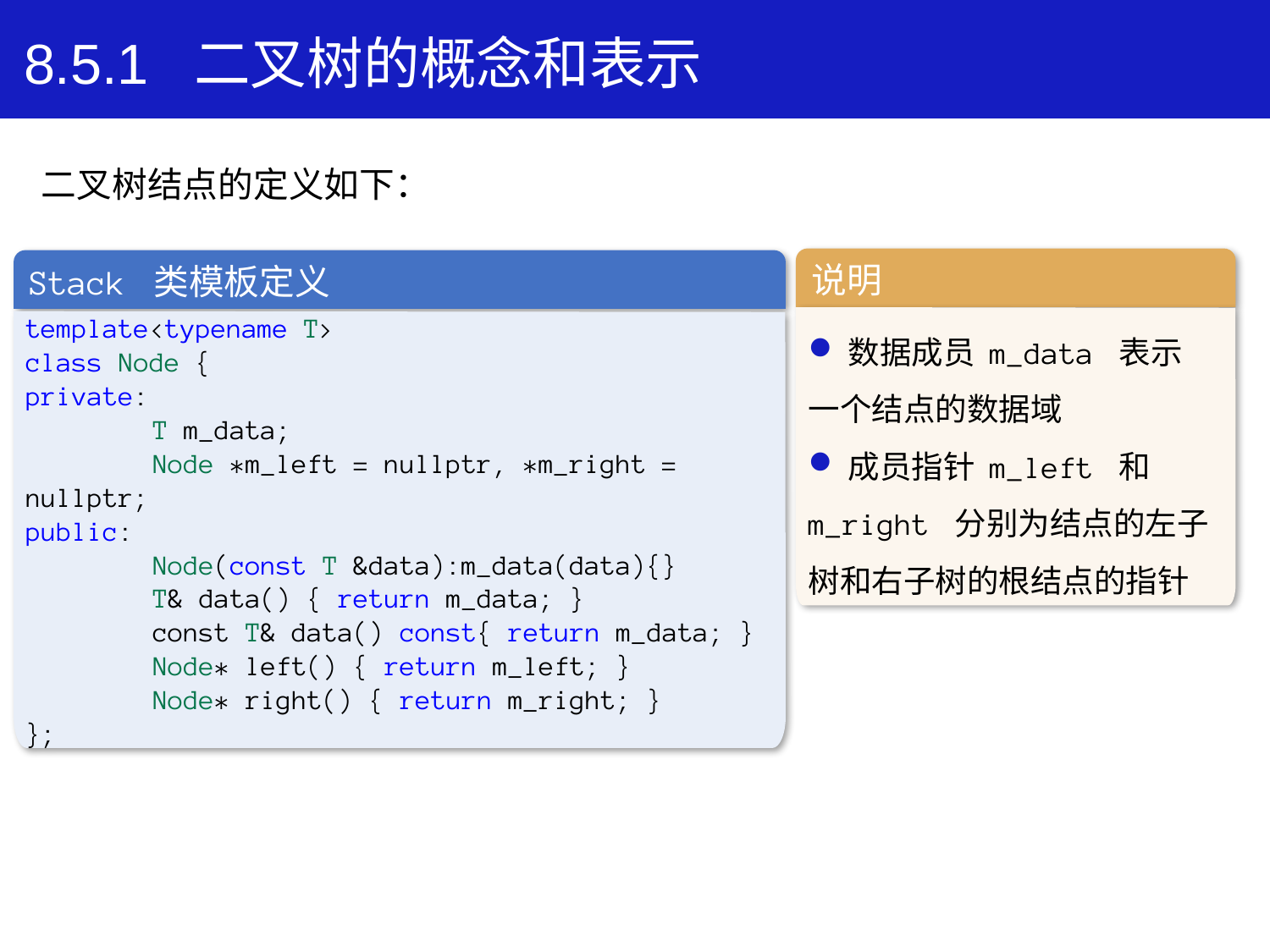

8.5.1  二叉树的概念和表示
二叉树结点的定义如下：
说明
数据成员 m_data 表示
一个结点的数据域
成员指针 m_left 和
m_right 分别为结点的左子树和右子树的根结点的指针
Stack 类模板定义
template<typename T>
class Node {
private:
	T m_data;
	Node *m_left = nullptr, *m_right = nullptr;
public:
	Node(const T &data):m_data(data){}
	T& data() { return m_data; }
	const T& data() const{ return m_data; }
	Node* left() { return m_left; }
	Node* right() { return m_right; }
};
51